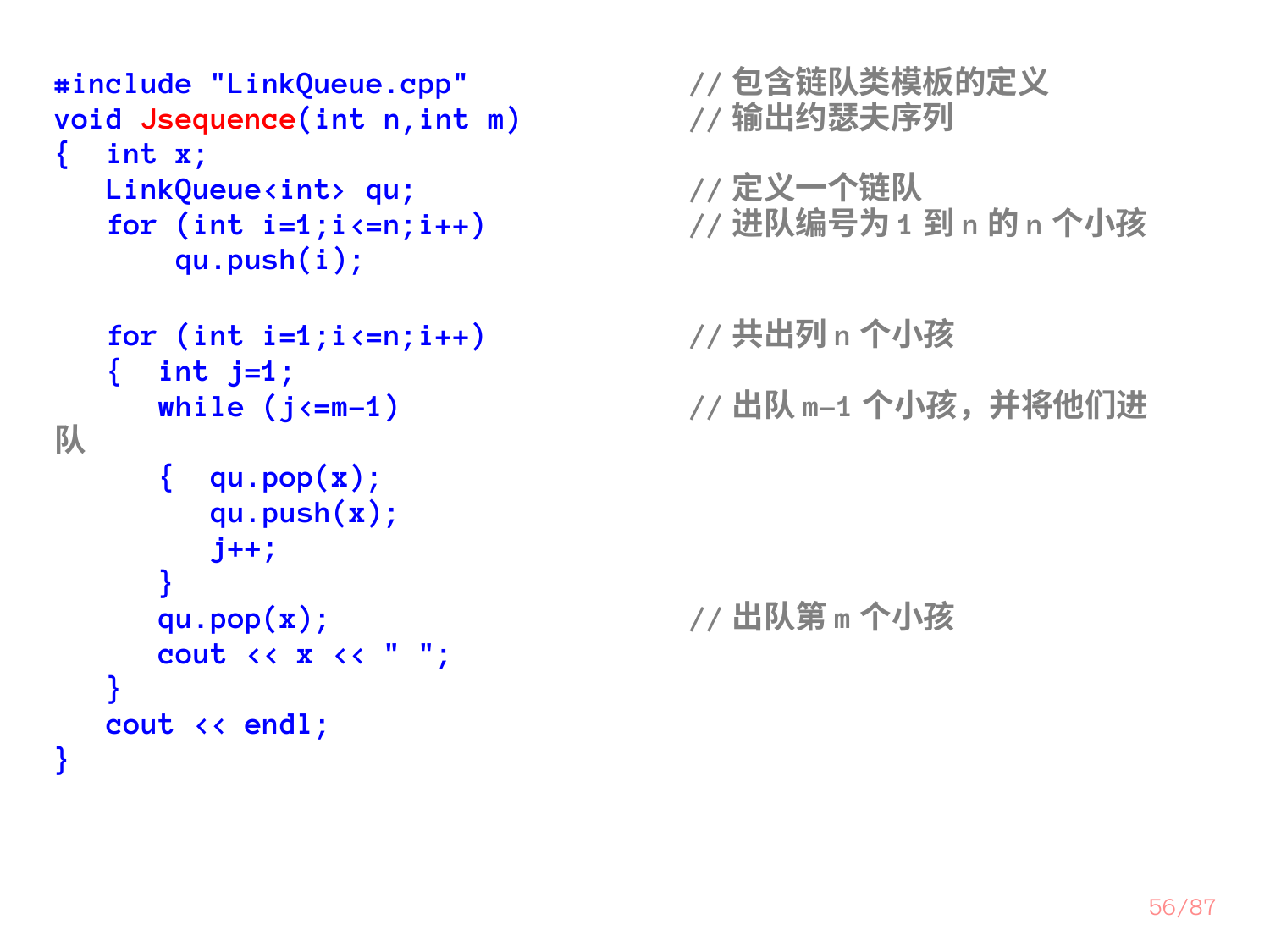

#include "LinkQueue.cpp"   		//包含链队类模板的定义
void Jsequence(int n,int m)		//输出约瑟夫序列
{  int x;
   LinkQueue<int> qu;			//定义一个链队
   for (int i=1;i<=n;i++)		//进队编号为1到n的n个小孩
       qu.push(i);
   for (int i=1;i<=n;i++)		//共出列n个小孩
   {  int j=1;
      while (j<=m-1)			//出队m-1个小孩，并将他们进队
      {  qu.pop(x);
         qu.push(x);
         j++;
      }
      qu.pop(x);			//出队第m个小孩
      cout << x << " ";
   }
   cout << endl;
}
56/87